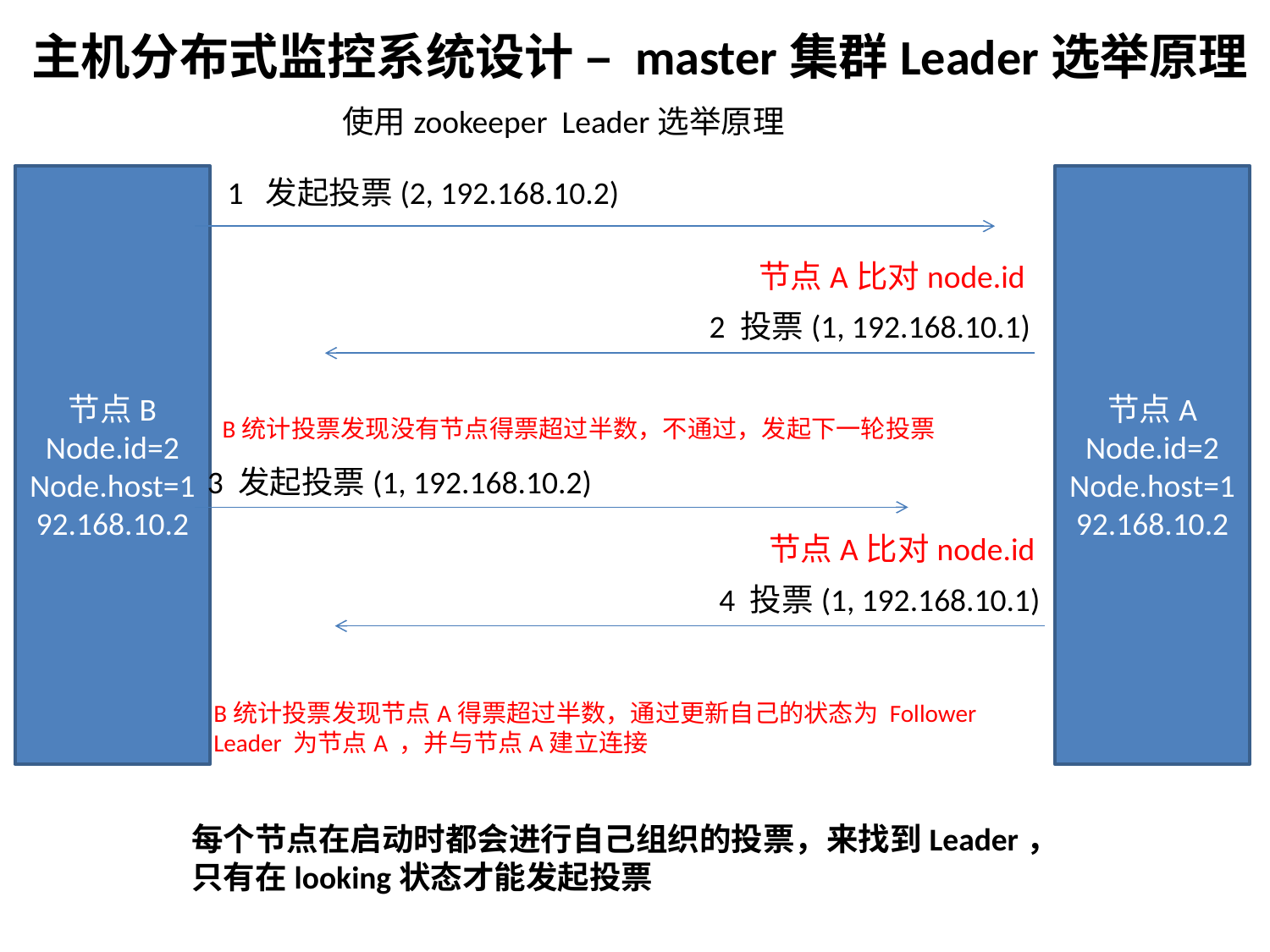

主机分布式监控系统设计 – master集群Leader选举原理
使用zookeeper  Leader选举原理
节点B
Node.id=2
Node.host=192.168.10.2
1  发起投票(2, 192.168.10.2)
节点A
Node.id=2
Node.host=192.168.10.2
节点A比对node.id
 2 投票(1, 192.168.10.1)
B统计投票发现没有节点得票超过半数，不通过，发起下一轮投票
3 发起投票(1, 192.168.10.2)
节点A比对node.id
 4 投票(1, 192.168.10.1)
B统计投票发现节点A得票超过半数，通过更新自己的状态为 Follower
Leader 为节点A ，并与节点A建立连接
每个节点在启动时都会进行自己组织的投票，来找到Leader，
只有在looking状态才能发起投票